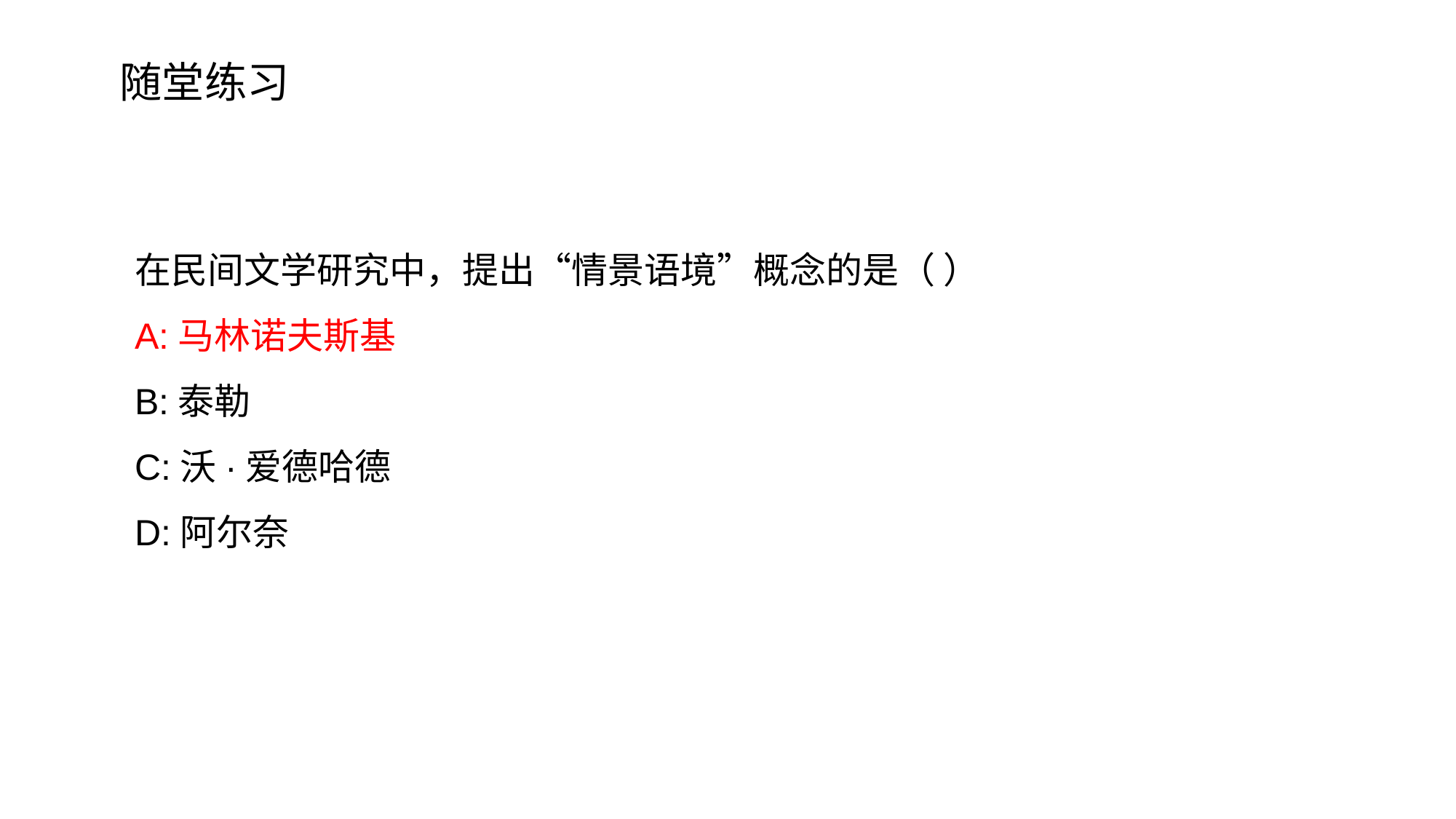

随堂练习
在民间文学研究中，提出“情景语境”概念的是（ ）
A:马林诺夫斯基
B:泰勒
C:沃·爱德哈德
D:阿尔奈